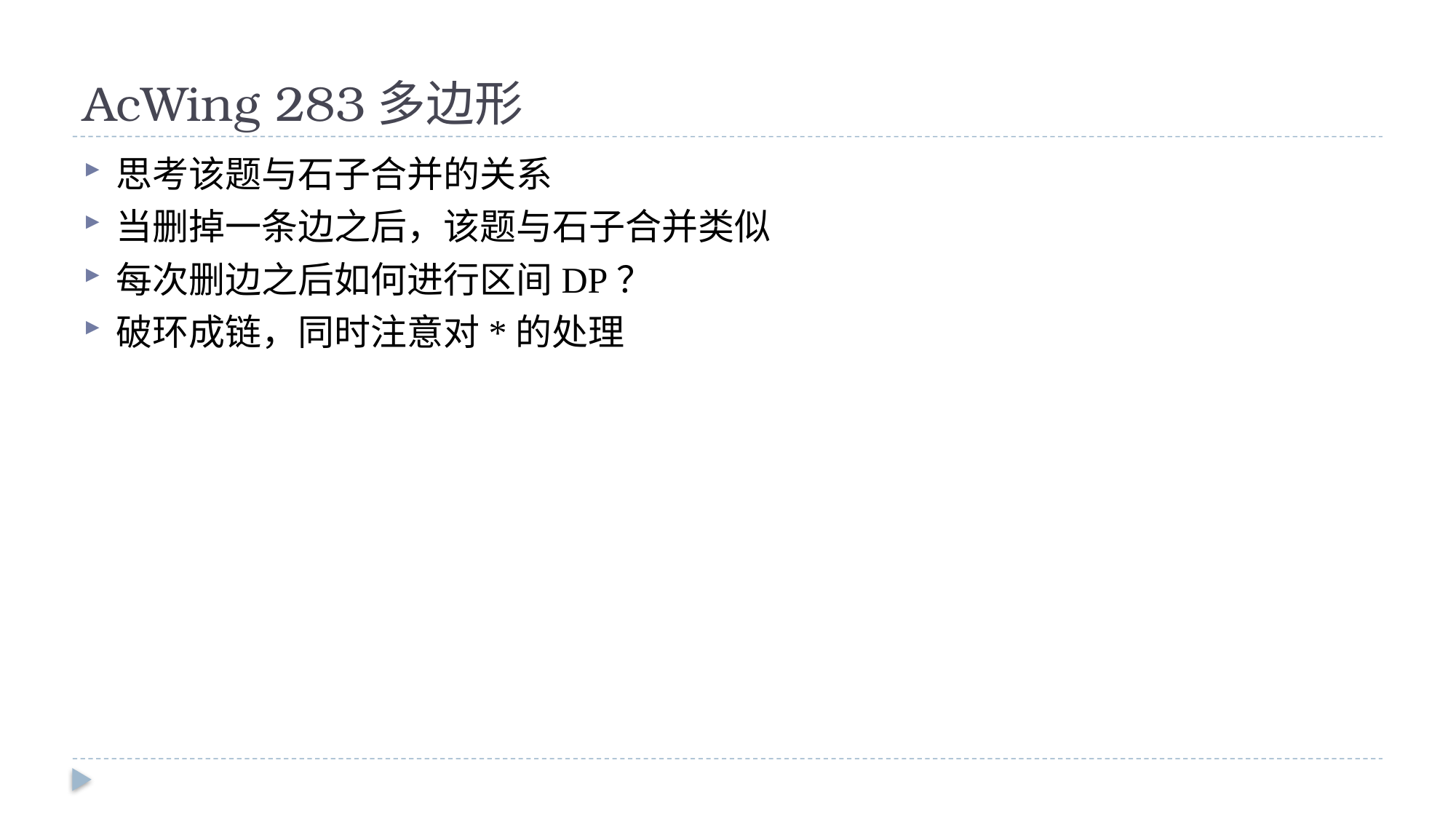

# AcWing 283多边形
思考该题与石子合并的关系
当删掉一条边之后，该题与石子合并类似
每次删边之后如何进行区间DP？
破环成链，同时注意对*的处理